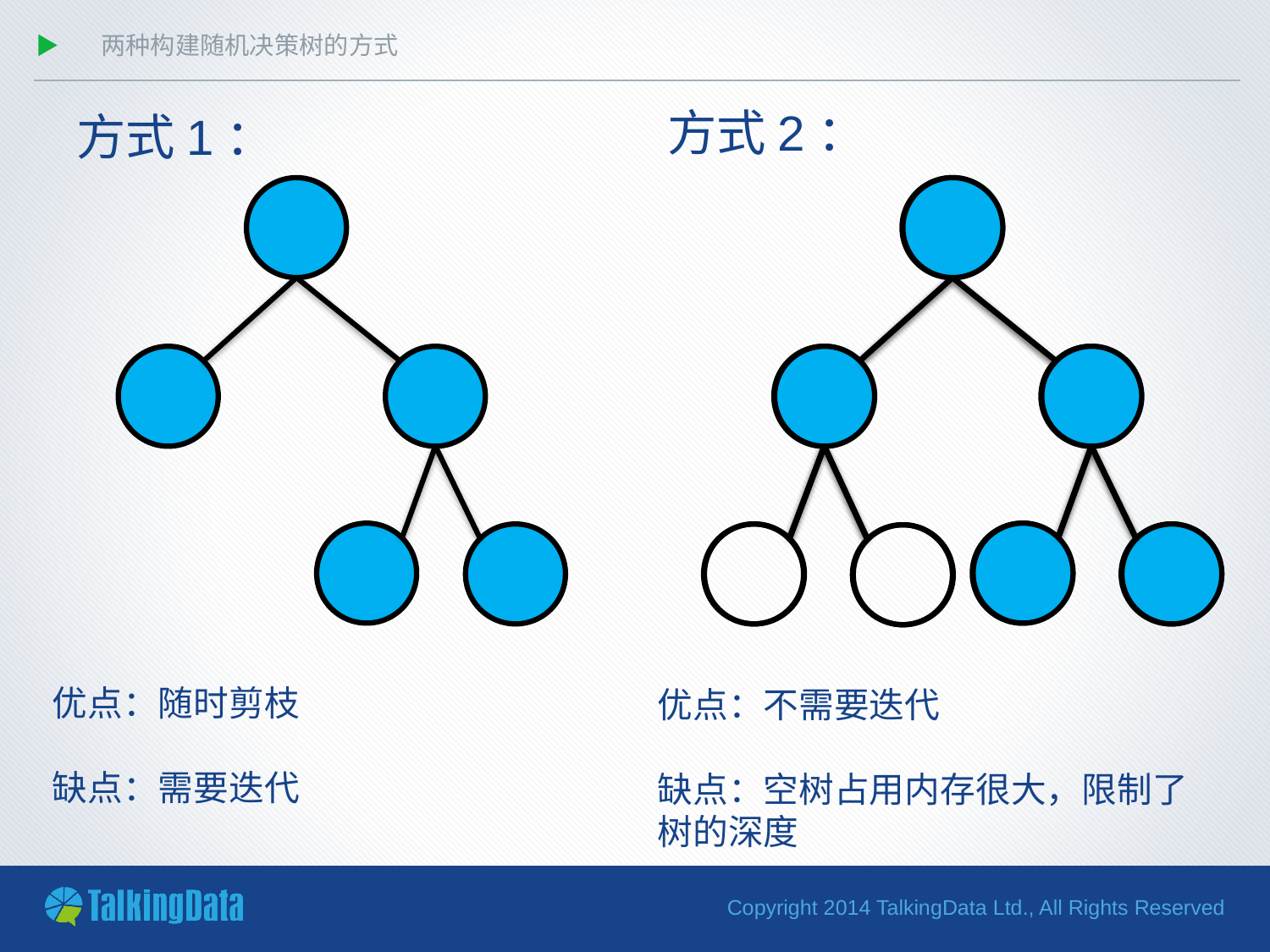

# 两种构建随机决策树的方式
方式2：

方式1：

优点：随时剪枝

缺点：需要迭代
优点：不需要迭代

缺点：空树占用内存很大，限制了树的深度